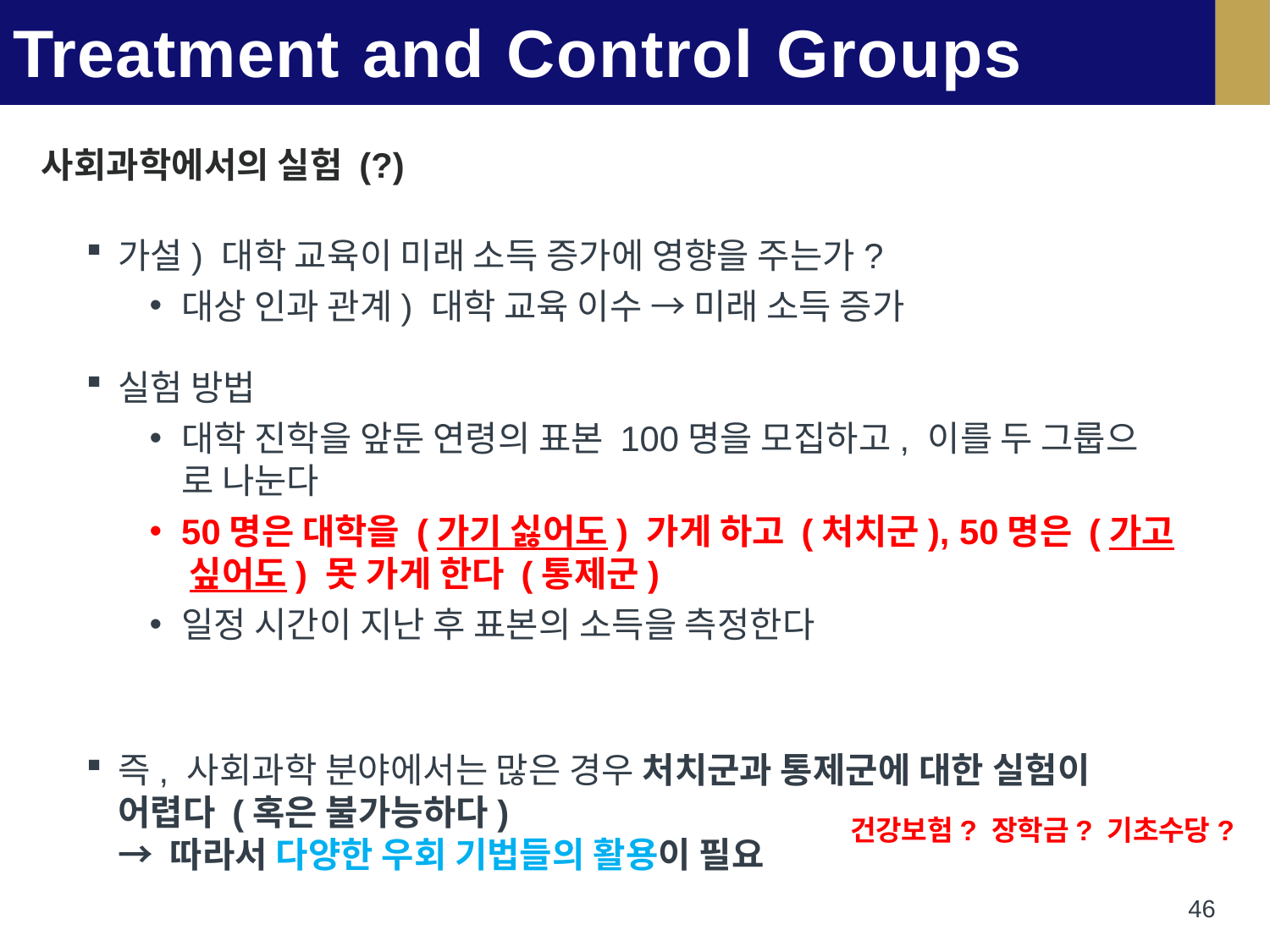

# Treatment and Control Groups
사회과학에서의 실험 (?)

가설) 대학 교육이 미래 소득 증가에 영향을 주는가?
대상 인과 관계) 대학 교육 이수 → 미래 소득 증가

실험 방법
대학 진학을 앞둔 연령의 표본 100명을 모집하고, 이를 두 그룹으
로 나눈다
50명은 대학을 (가기 싫어도) 가게 하고 (처치군), 50명은 (가고  싶어도) 못 가게 한다 (통제군)
일정 시간이 지난 후 표본의 소득을 측정한다
즉, 사회과학 분야에서는 많은 경우 처치군과 통제군에 대한 실험이  어렵다 (혹은 불가능하다)
건강보험? 장학금? 기초수당?
→ 따라서 다양한 우회 기법들의 활용이 필요
46